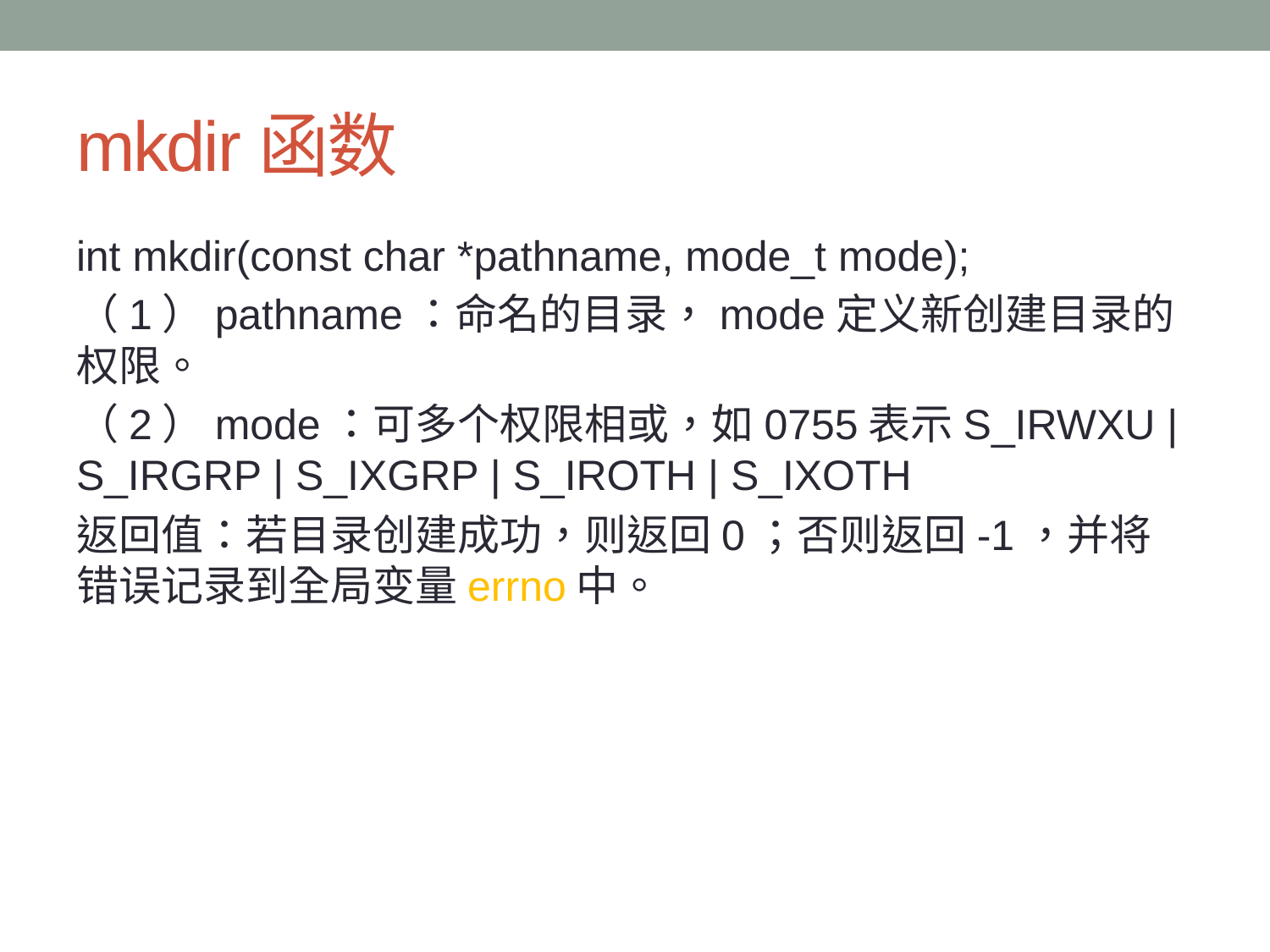

# mkdir函数
int mkdir(const char *pathname, mode_t mode);
（1）pathname：命名的目录，mode定义新创建目录的权限。
（2）mode：可多个权限相或，如0755表示S_IRWXU | S_IRGRP | S_IXGRP | S_IROTH | S_IXOTH
返回值：若目录创建成功，则返回0；否则返回-1，并将错误记录到全局变量errno中。